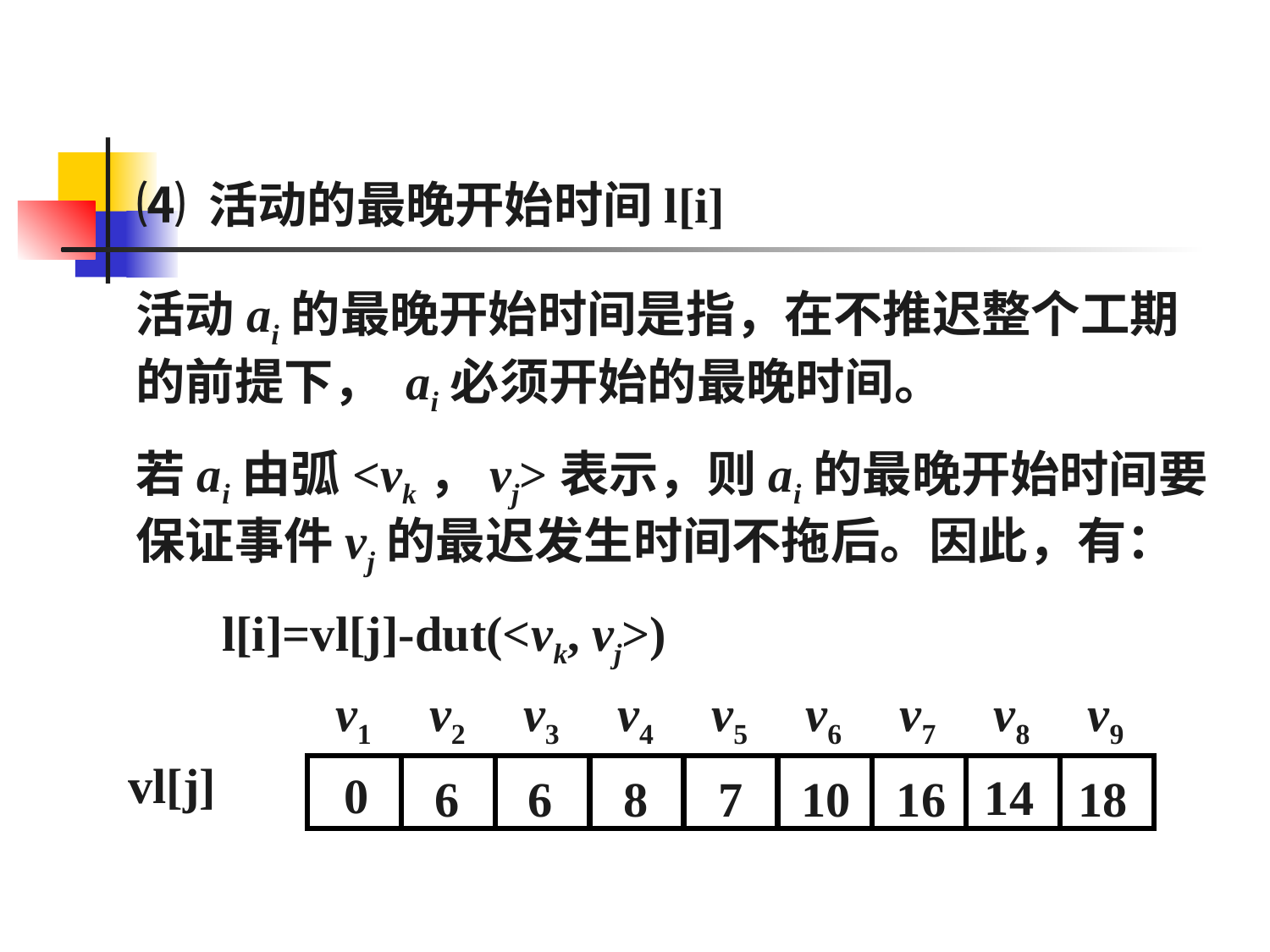

⑷ 活动的最晚开始时间l[i]
活动ai的最晚开始时间是指，在不推迟整个工期的前提下， ai必须开始的最晚时间。
若ai由弧<vk，vj>表示，则ai的最晚开始时间要保证事件vj的最迟发生时间不拖后。因此，有：
       l[i]=vl[j]-dut(<vk, vj>)
v1
v2
v3
v4
v5
v6
v7
v8
v9
vl[j]

0
14
6
6
8
7
10
16
18
153